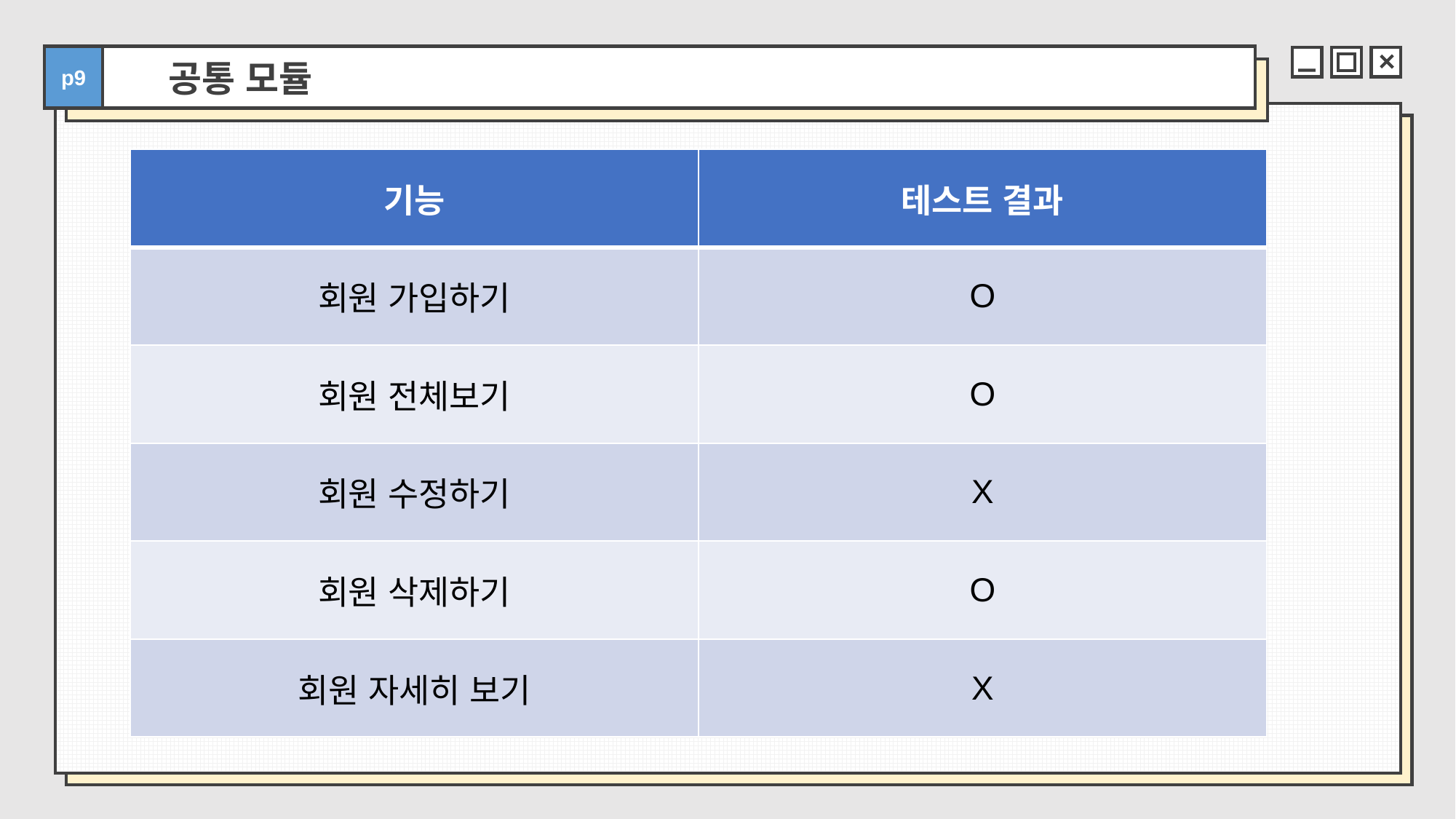

p9
공통 모듈

| 기능 | 테스트 결과 |
| --- | --- |
| 회원 가입하기 | O |
| 회원 전체보기 | O |
| 회원 수정하기 | X |
| 회원 삭제하기 | O |
| 회원 자세히 보기 | X |